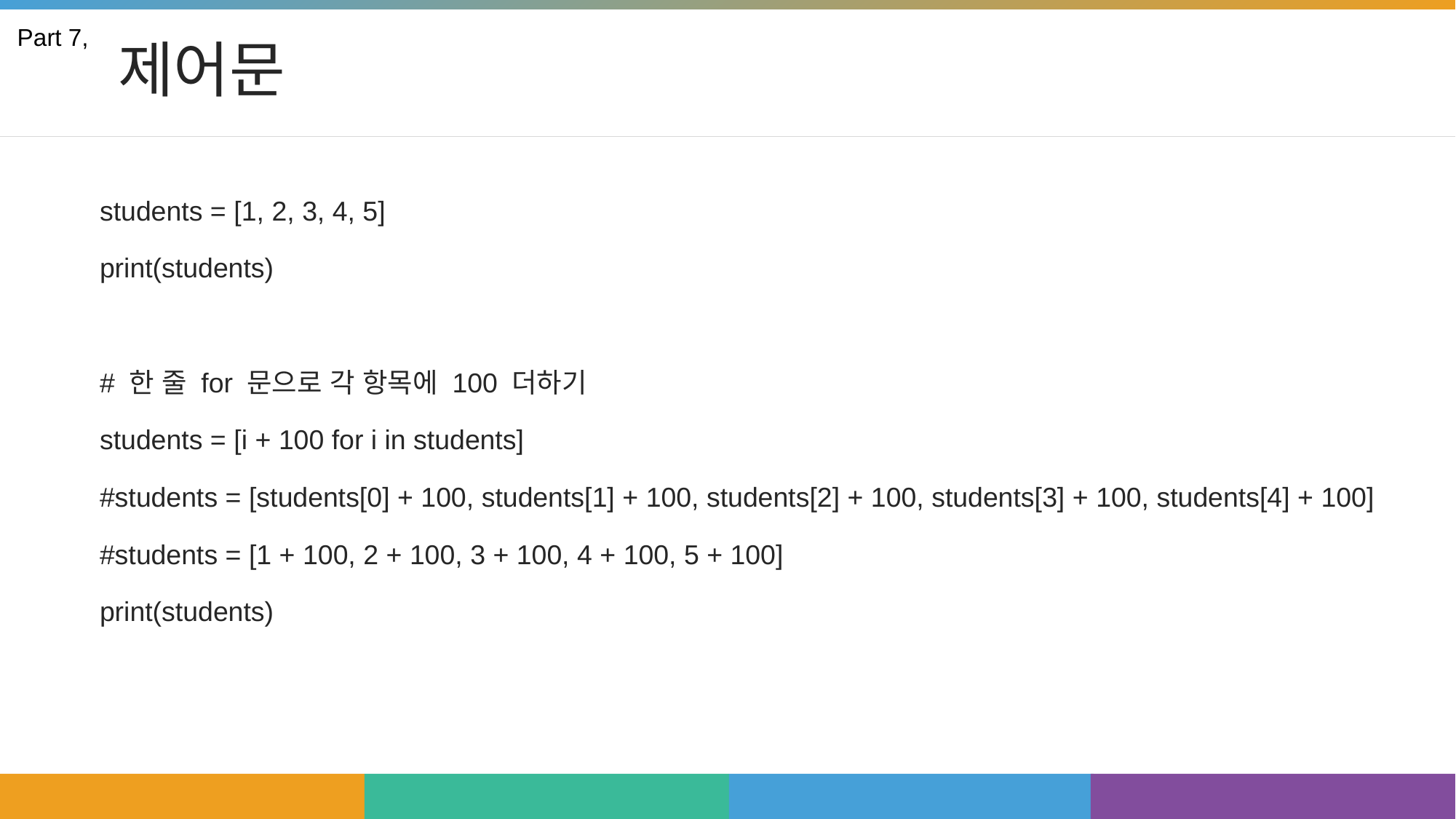

# 제어문
Part 7,
students = [1, 2, 3, 4, 5]
print(students)

# 한 줄 for 문으로 각 항목에 100 더하기
students = [i + 100 for i in students]
#students = [students[0] + 100, students[1] + 100, students[2] + 100, students[3] + 100, students[4] + 100]
#students = [1 + 100, 2 + 100, 3 + 100, 4 + 100, 5 + 100]
print(students)